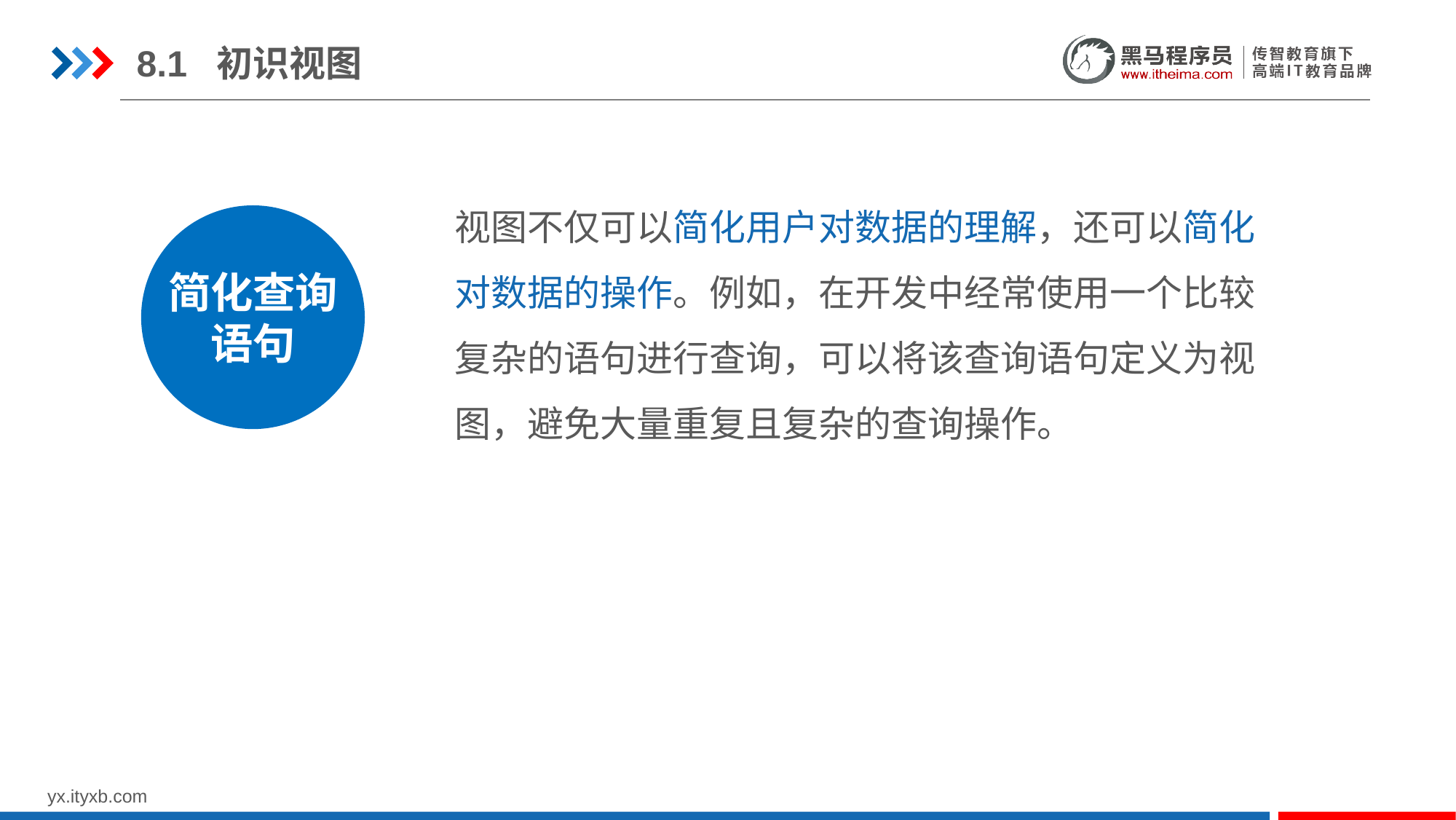

8.1  初识视图
视图不仅可以简化用户对数据的理解，还可以简化对数据的操作。例如，在开发中经常使用一个比较复杂的语句进行查询，可以将该查询语句定义为视图，避免大量重复且复杂的查询操作。

简化查询语句